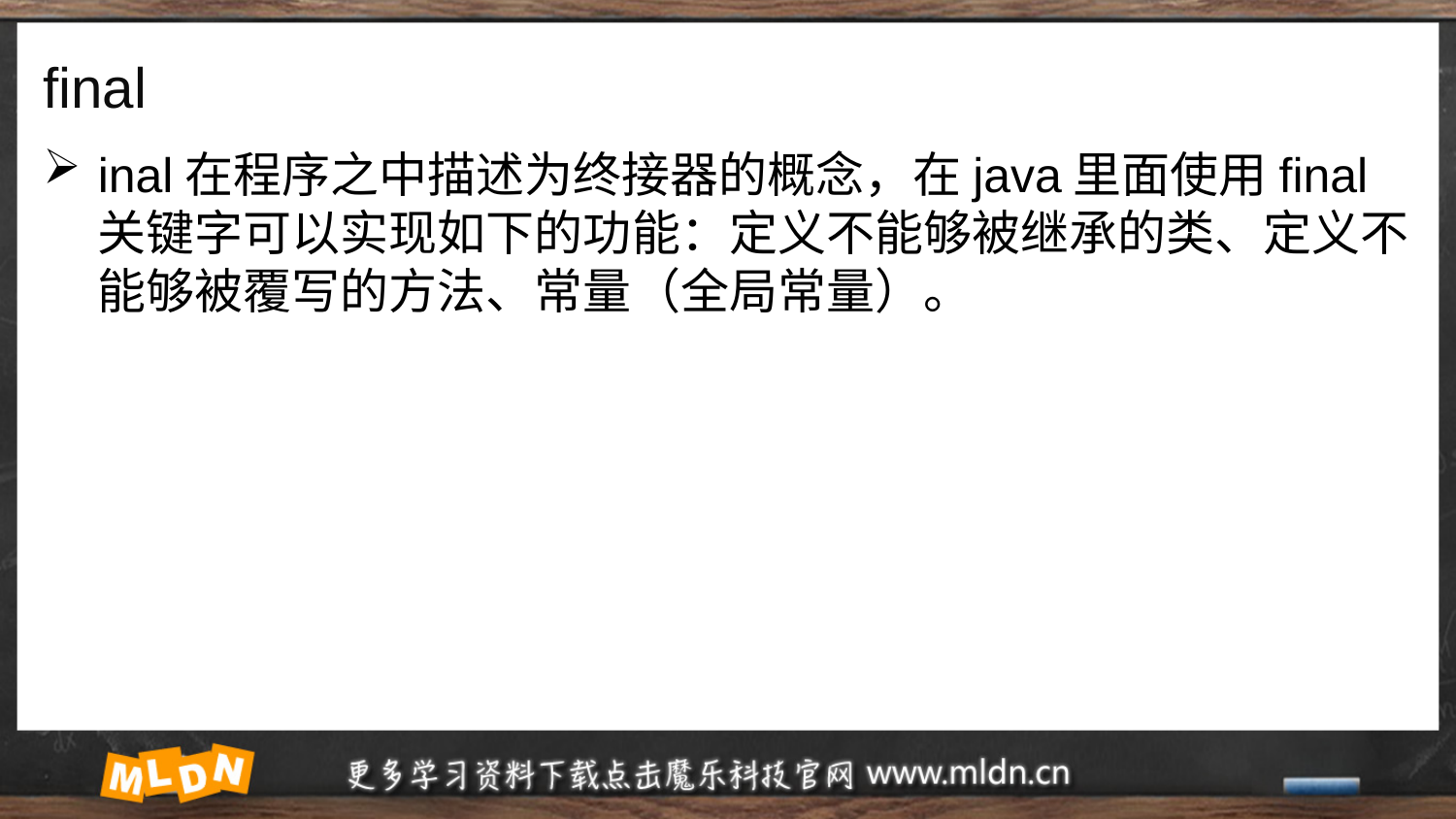

# final
inal在程序之中描述为终接器的概念，在java里面使用final关键字可以实现如下的功能：定义不能够被继承的类、定义不能够被覆写的方法、常量（全局常量）。